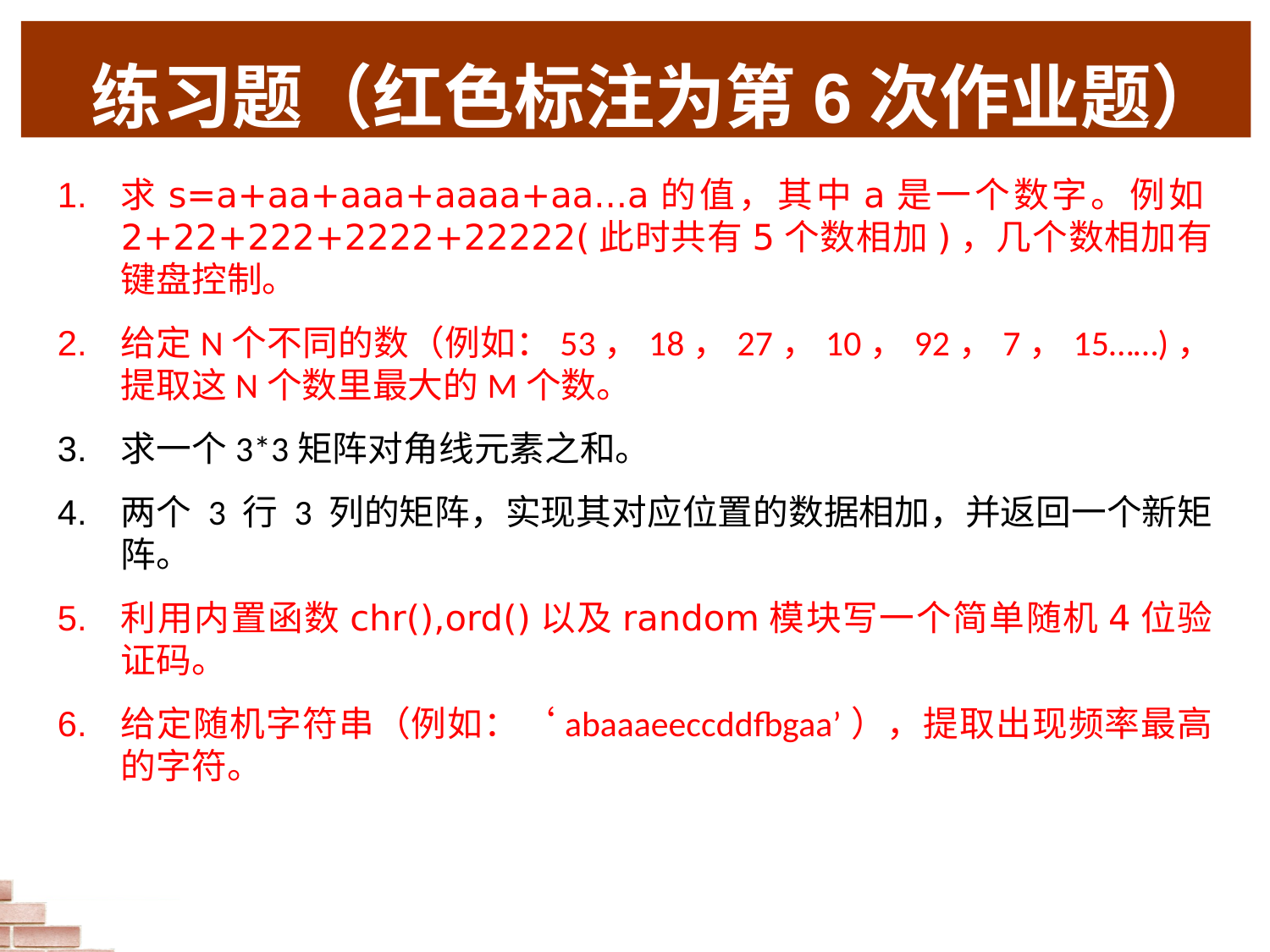

# 练习题（红色标注为第6次作业题）
求s=a+aa+aaa+aaaa+aa...a的值，其中a是一个数字。例如2+22+222+2222+22222(此时共有5个数相加)，几个数相加有键盘控制。
给定N个不同的数（例如：53，18，27，10，92，7，15……)，提取这N个数里最大的M个数。
求一个3*3矩阵对角线元素之和。
两个 3 行 3 列的矩阵，实现其对应位置的数据相加，并返回一个新矩阵。
利用内置函数chr(),ord()以及random模块写一个简单随机4位验证码。
给定随机字符串（例如：‘abaaaeeccddfbgaa’），提取出现频率最高的字符。